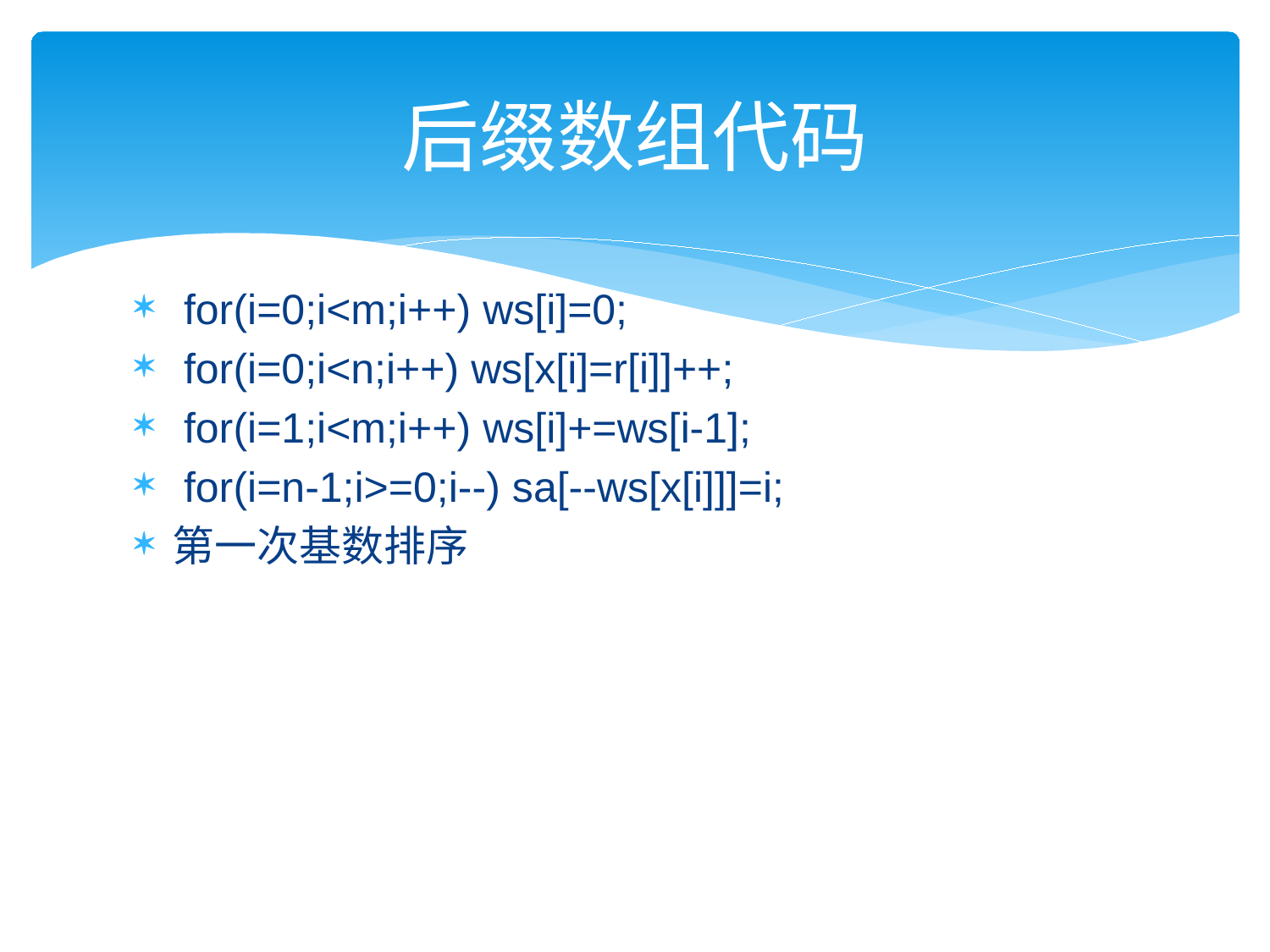

# 后缀数组代码
 for(i=0;i<m;i++) ws[i]=0;
 for(i=0;i<n;i++) ws[x[i]=r[i]]++;
 for(i=1;i<m;i++) ws[i]+=ws[i-1];
 for(i=n-1;i>=0;i--) sa[--ws[x[i]]]=i;
第一次基数排序